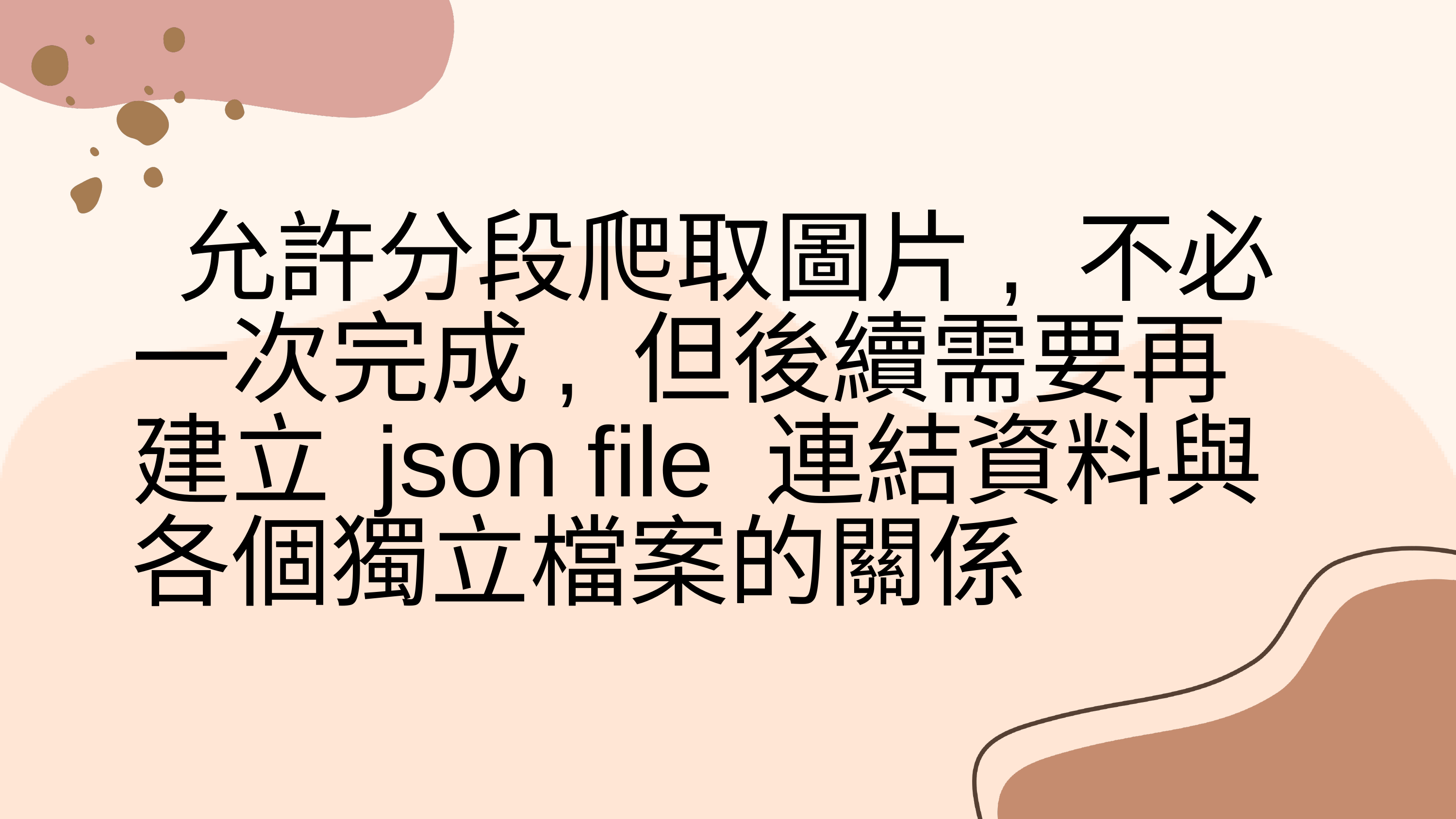

允許分段爬取圖片, 不必一次完成, 但後續需要再建立 json file 連結資料與各個獨立檔案的關係